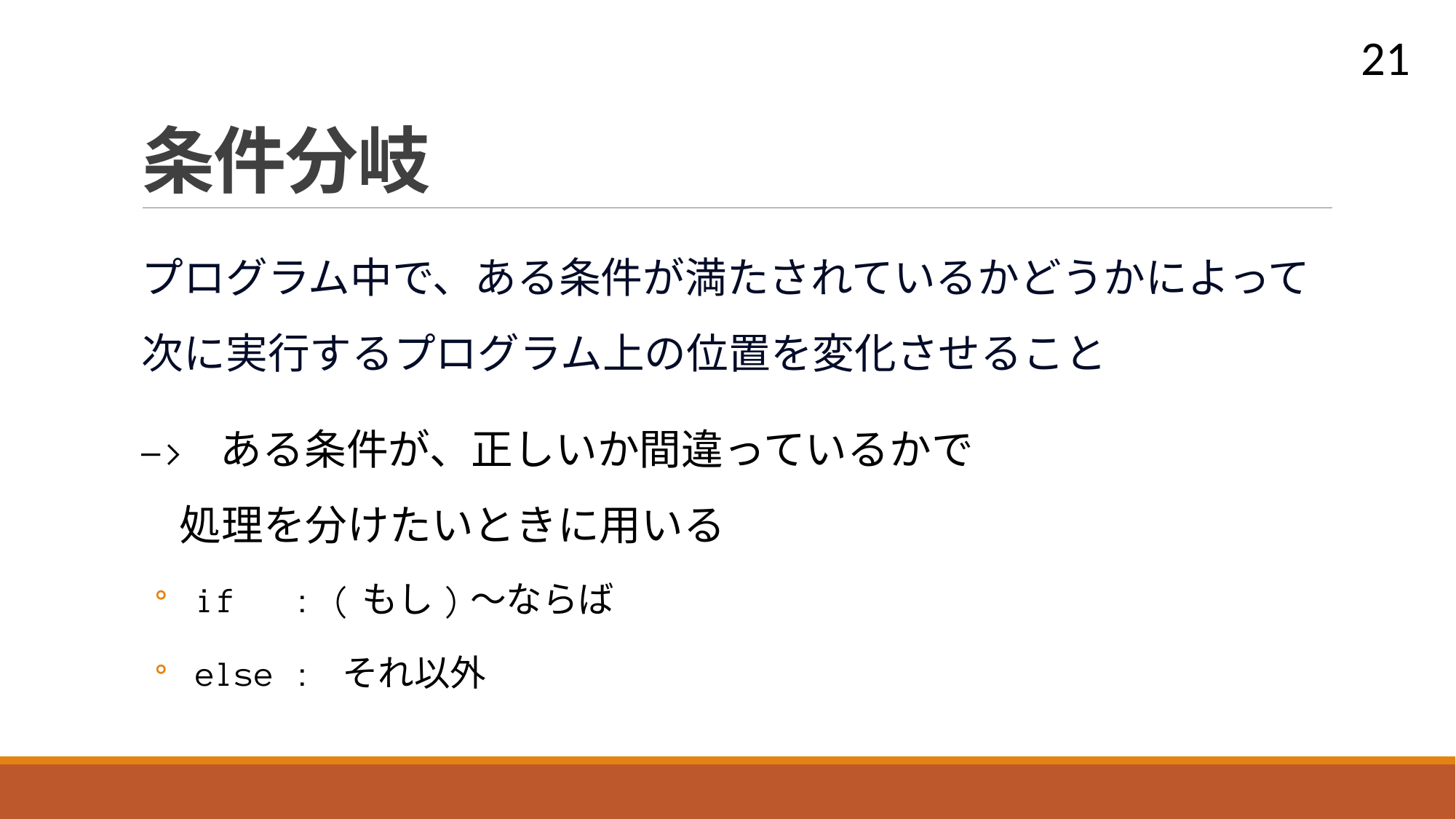

# 条件分岐
21
プログラム中で、ある条件が満たされているかどうかによって次に実行するプログラム上の位置を変化させること
-> ある条件が、正しいか間違っているかで
    処理を分けたいときに用いる
 if   : (もし)～ならば
 else : それ以外